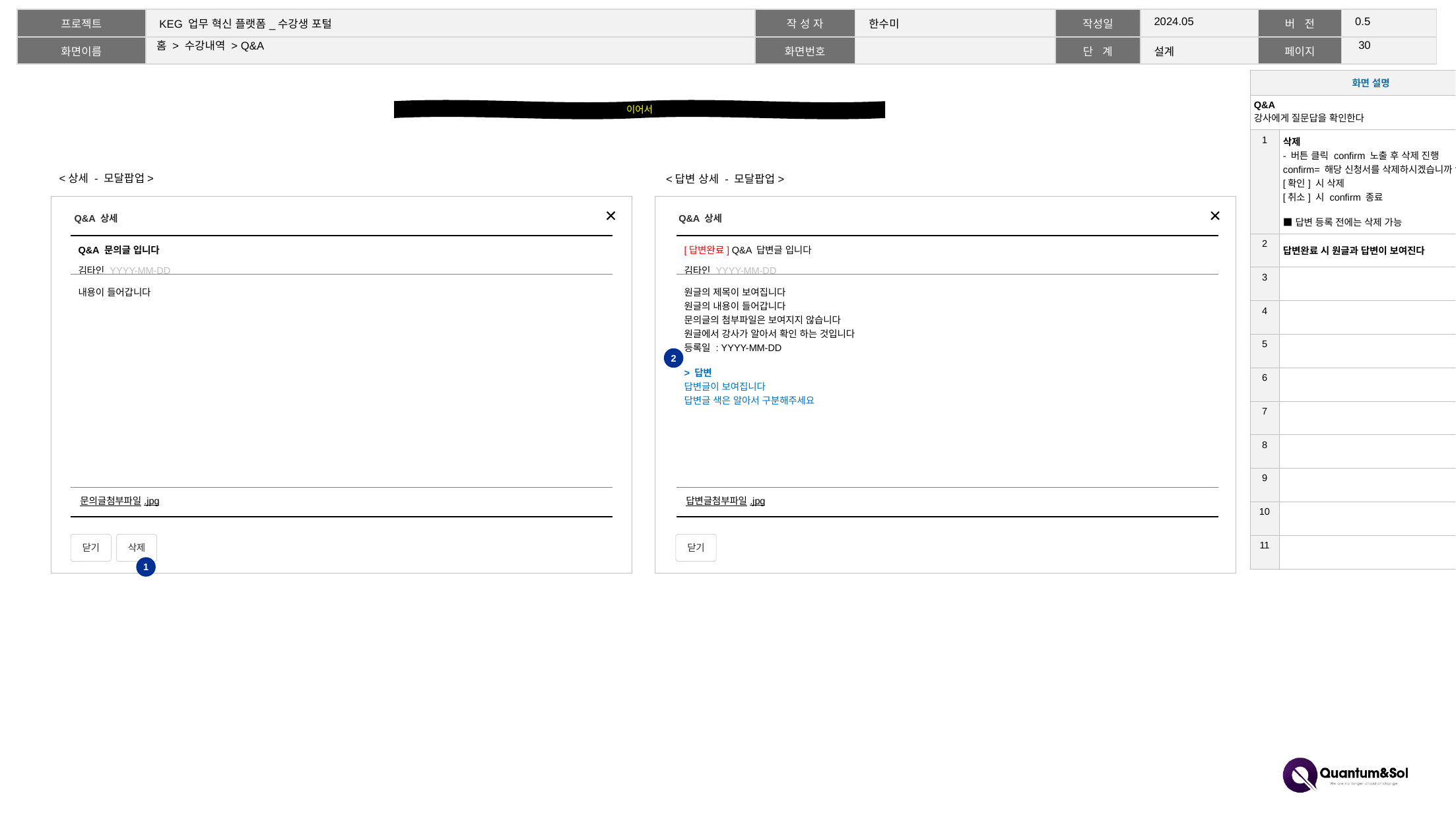

30

# 홈 > 수강내역 > Q&A
| 화면 설명 |  |
| --- | --- |
| Q&A 강사에게 질문답을 확인한다 |  |
| 1 | 삭제 - 버튼 클릭 confirm 노출 후 삭제 진행 confirm= 해당 신청서를 삭제하시겠습니까? [확인] 시 삭제 [취소] 시 confirm 종료 ■답변 등록 전에는 삭제 가능 |
| 2 | 답변완료 시 원글과 답변이 보여진다 |
| 3 |  |
| 4 |  |
| 5 |  |
| 6 |  |
| 7 |  |
| 8 |  |
| 9 |  |
| 10 |  |
| 11 |  |
이어서
<상세 - 모달팝업>
<답변 상세 - 모달팝업>
Q&A 상세

Q&A 상세

| Q&A 문의글 입니다 김타인 YYYY-MM-DD |  |  |
| --- | --- | --- |
| 내용이 들어갑니다 |  |  |
| 문의글첨부파일.jpg |  |  |
| [답변완료] Q&A 답변글 입니다 김타인 YYYY-MM-DD |  |  |
| --- | --- | --- |
| 원글의 제목이 보여집니다 원글의 내용이 들어갑니다 문의글의 첨부파일은 보여지지 않습니다 원글에서 강사가 알아서 확인 하는 것입니다 등록일 : YYYY-MM-DD > 답변 답변글이 보여집니다 답변글 색은 알아서 구분해주세요 |  |  |
| 답변글첨부파일.jpg |  |  |
2
닫기
삭제
닫기
1